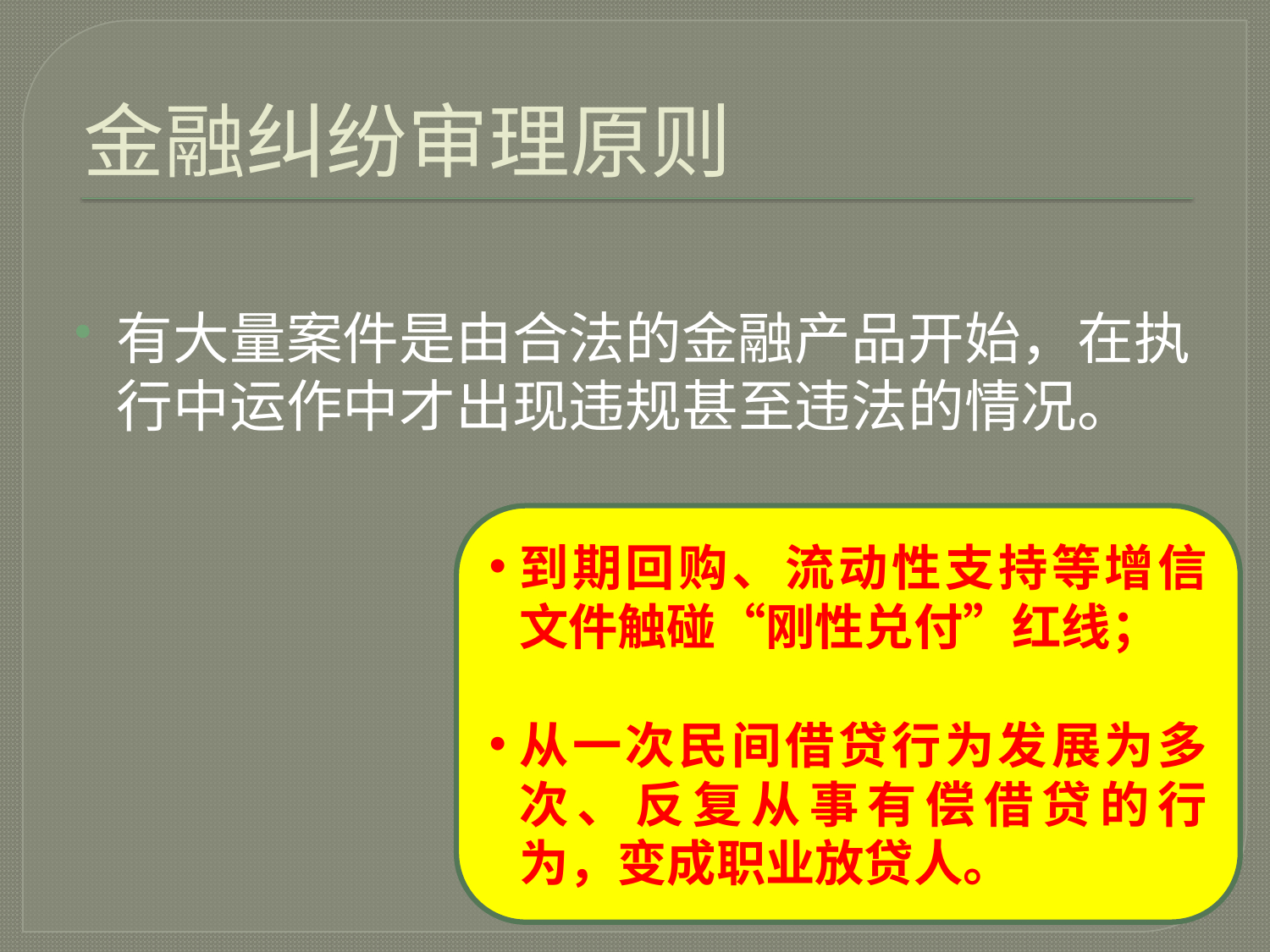

# 金融纠纷审理原则

有大量案件是由合法的金融产品开始，在执行中运作中才出现违规甚至违法的情况。
到期回购、流动性支持等增信文件触碰“刚性兑付”红线；

从一次民间借贷行为发展为多次、反复从事有偿借贷的行为，变成职业放贷人。